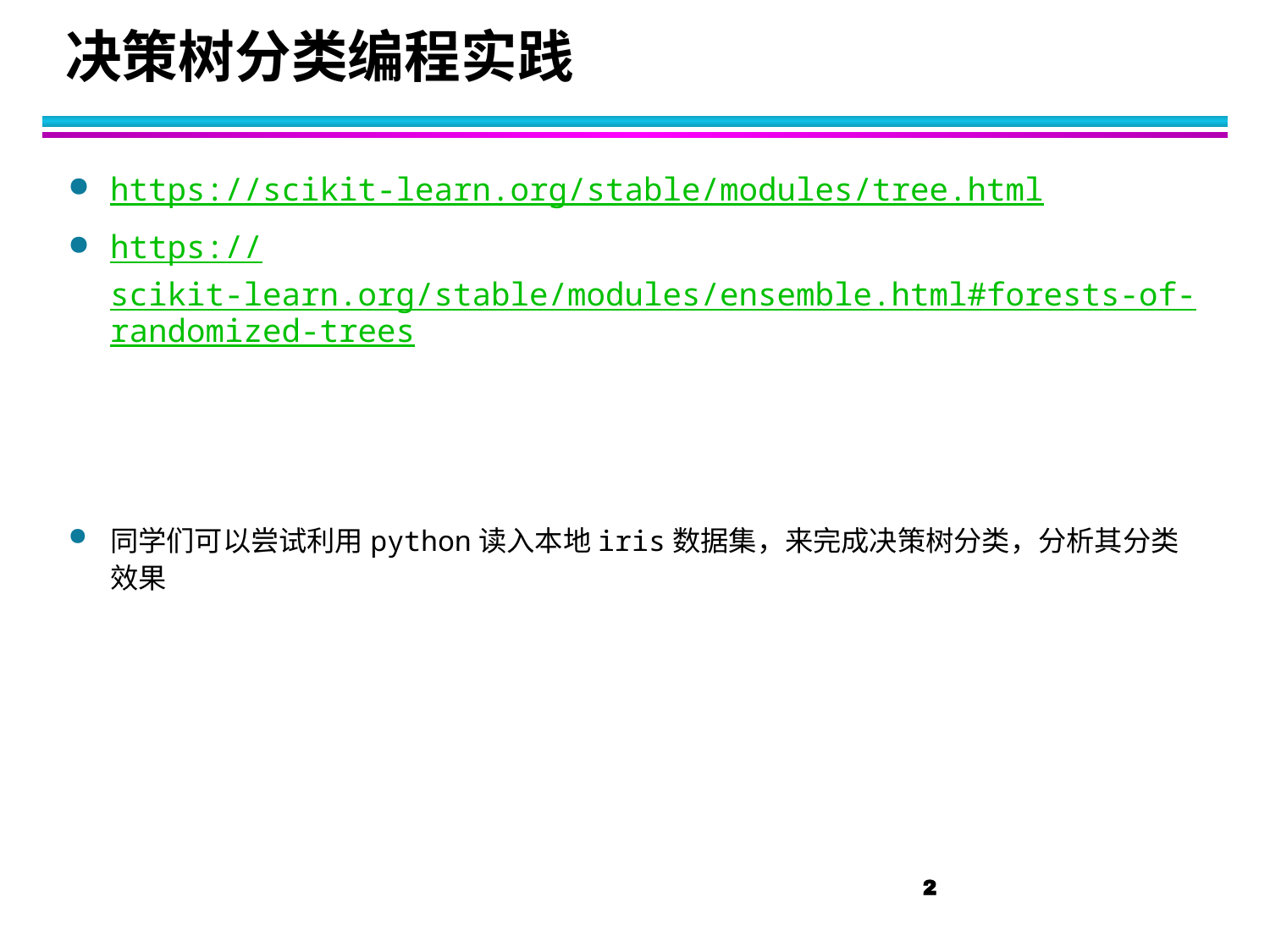

# 决策树分类编程实践
https://scikit-learn.org/stable/modules/tree.html
https://scikit-learn.org/stable/modules/ensemble.html#forests-of-randomized-trees

同学们可以尝试利用python读入本地iris数据集，来完成决策树分类，分析其分类效果
2